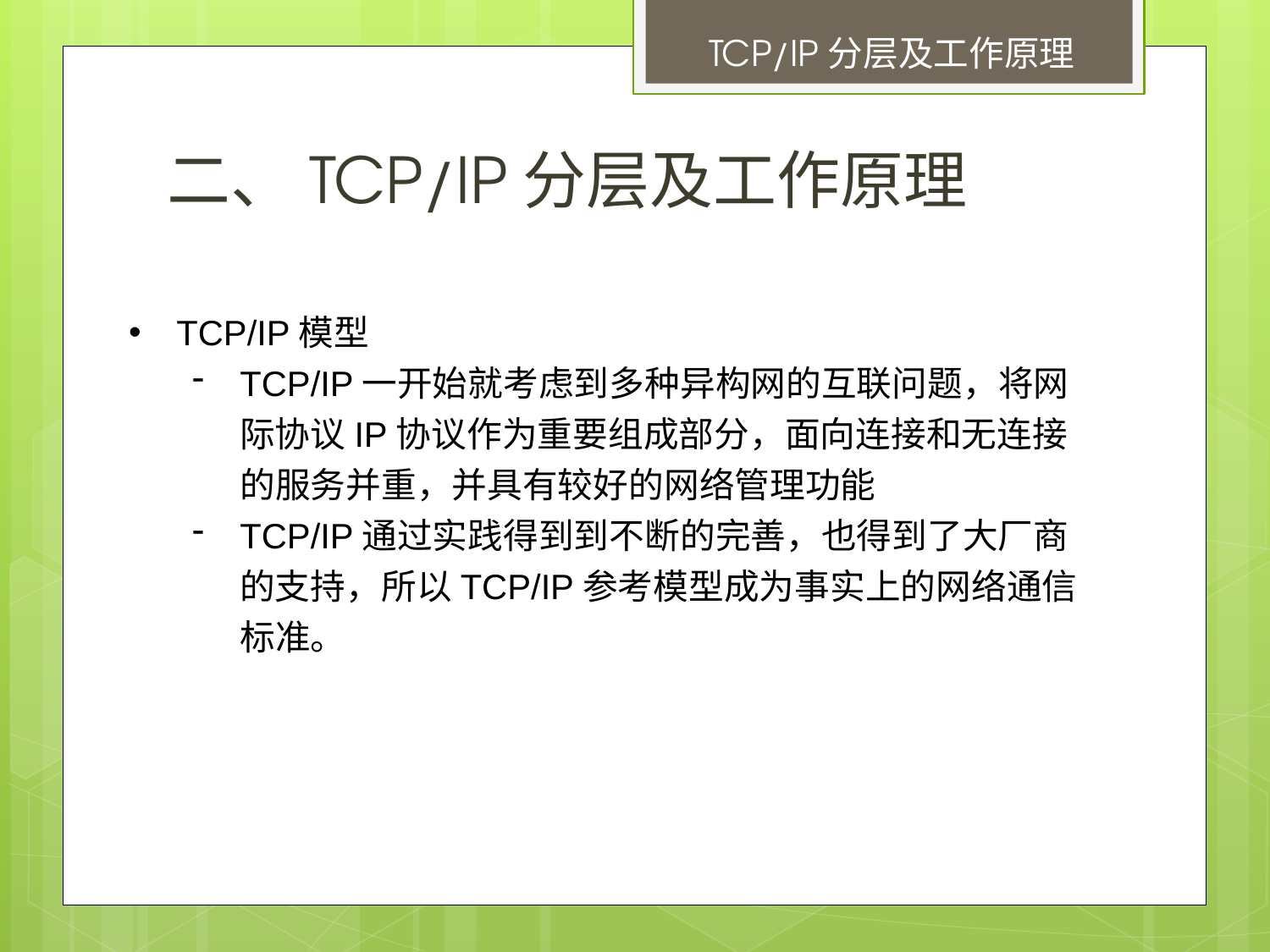

TCP/IP分层及工作原理
二、TCP/IP分层及工作原理
TCP/IP模型
TCP/IP一开始就考虑到多种异构网的互联问题，将网际协议IP协议作为重要组成部分，面向连接和无连接的服务并重，并具有较好的网络管理功能
TCP/IP通过实践得到到不断的完善，也得到了大厂商的支持，所以TCP/IP参考模型成为事实上的网络通信标准。